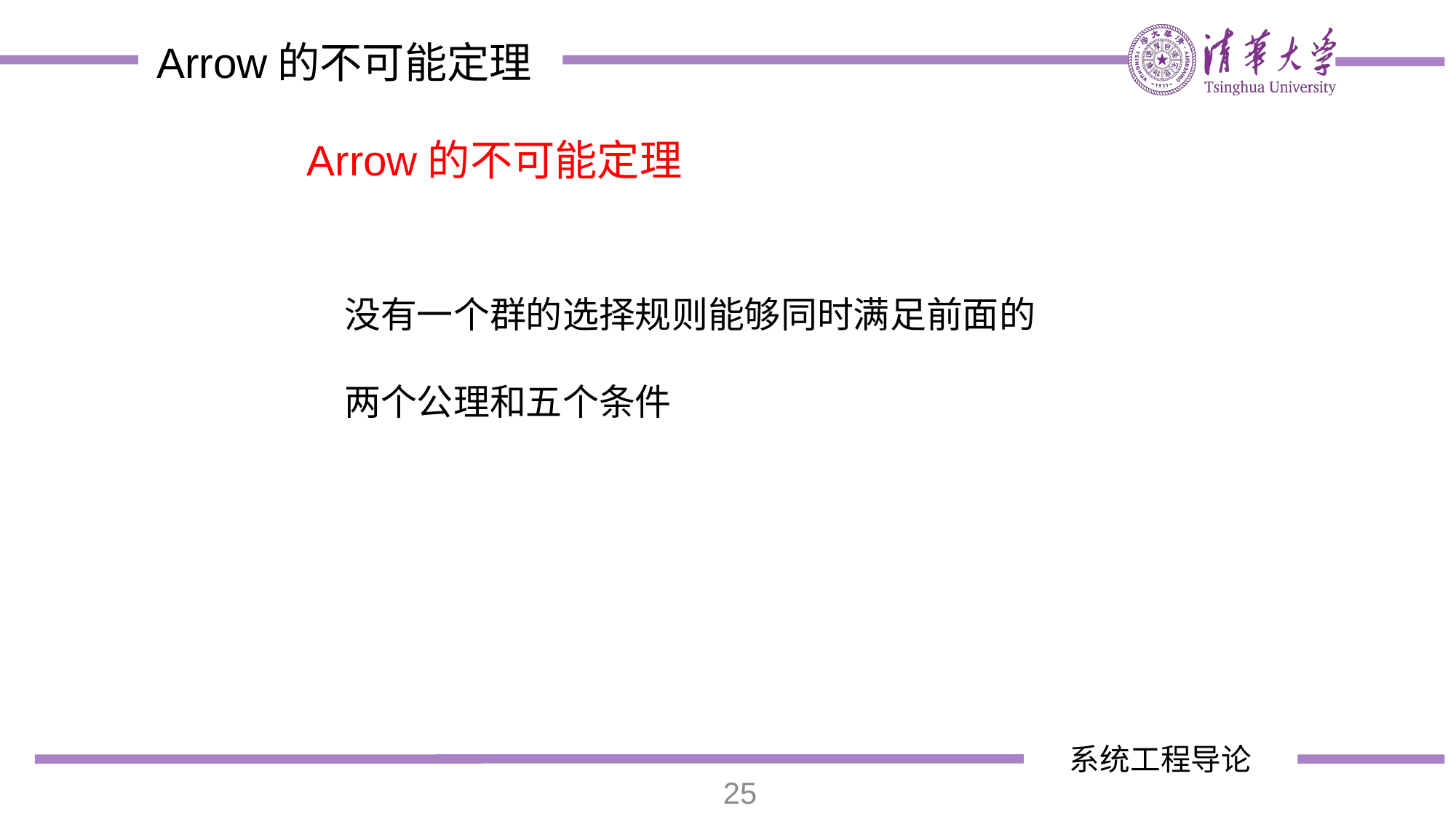

Arrow的不可能定理
没有一个群的选择规则能够同时满足前面的两个公理和五个条件